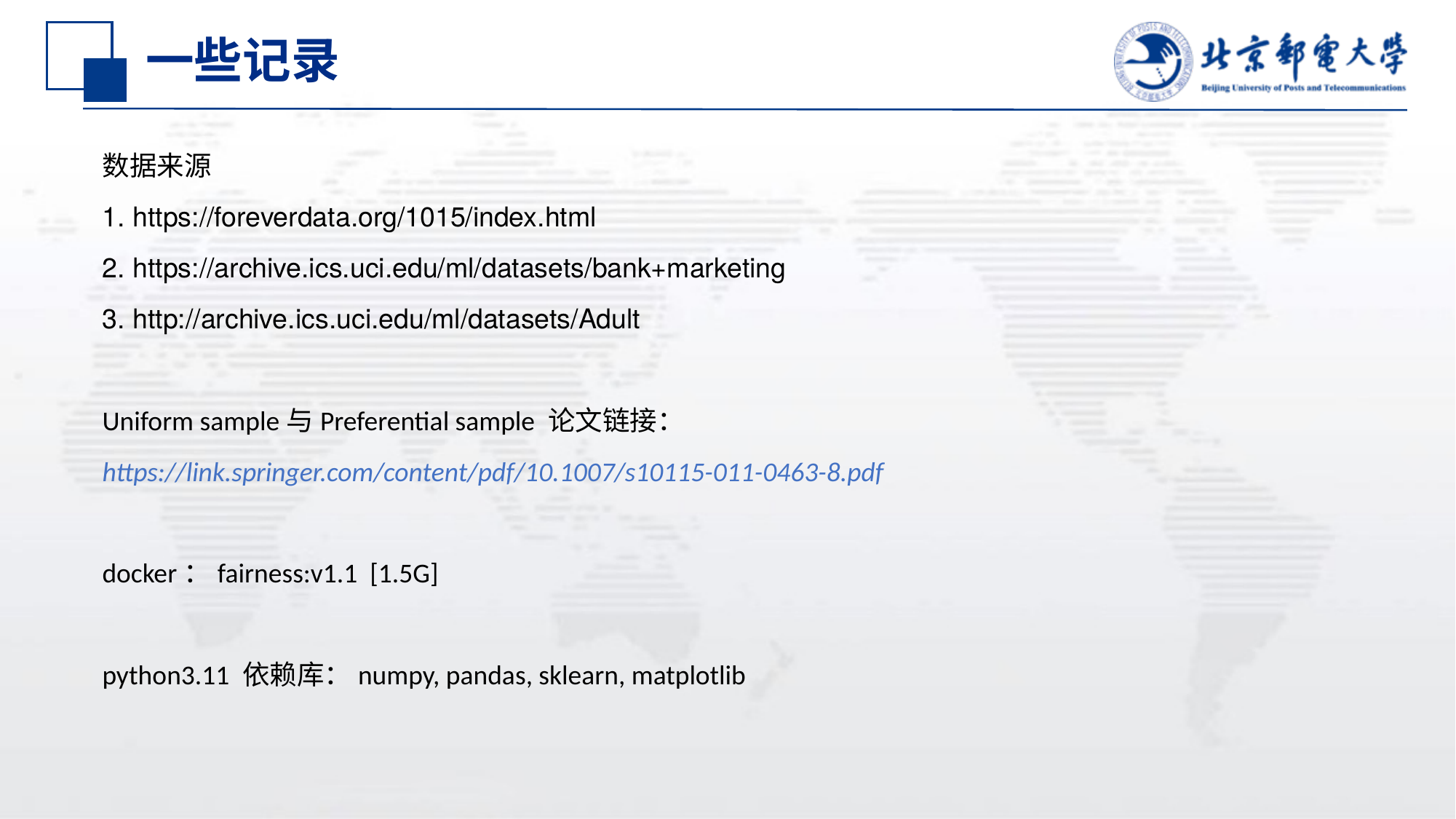

# 一些记录
数据来源
1. https://foreverdata.org/1015/index.html
2. https://archive.ics.uci.edu/ml/datasets/bank+marketing
3. http://archive.ics.uci.edu/ml/datasets/Adult

Uniform sample与Preferential sample 论文链接：
https://link.springer.com/content/pdf/10.1007/s10115-011-0463-8.pdf

docker：fairness:v1.1  [1.5G]

python3.11 依赖库：numpy, pandas, sklearn, matplotlib